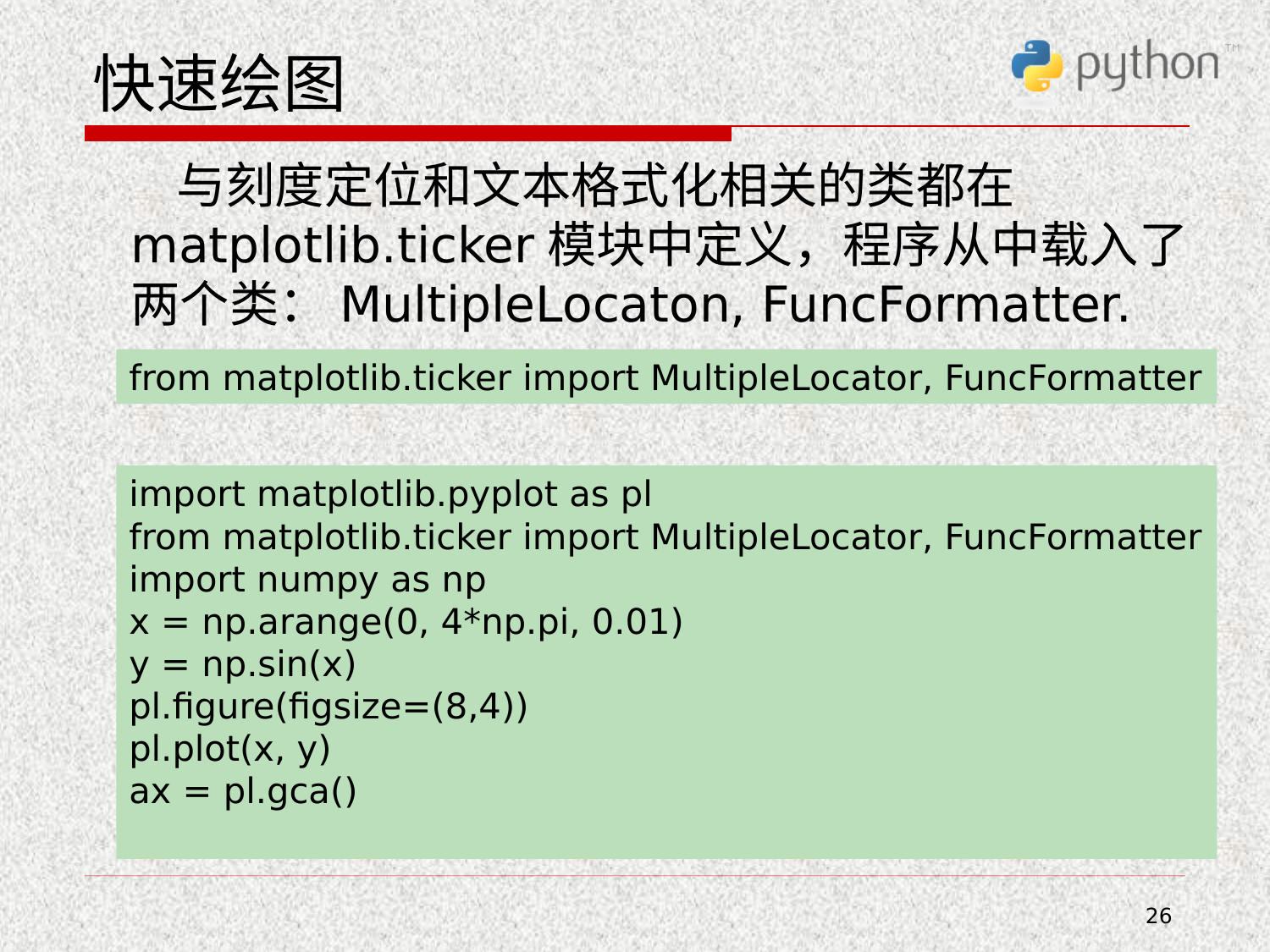

# 快速绘图
         与刻度定位和文本格式化相关的类都在matplotlib.ticker模块中定义，程序从中载入了两个类：MultipleLocaton, FuncFormatter.

from matplotlib.ticker import MultipleLocator, FuncFormatter
import matplotlib.pyplot as pl
from matplotlib.ticker import MultipleLocator, FuncFormatter
import numpy as np
x = np.arange(0, 4*np.pi, 0.01)
y = np.sin(x)
pl.figure(figsize=(8,4))
pl.plot(x, y)
ax = pl.gca()

26